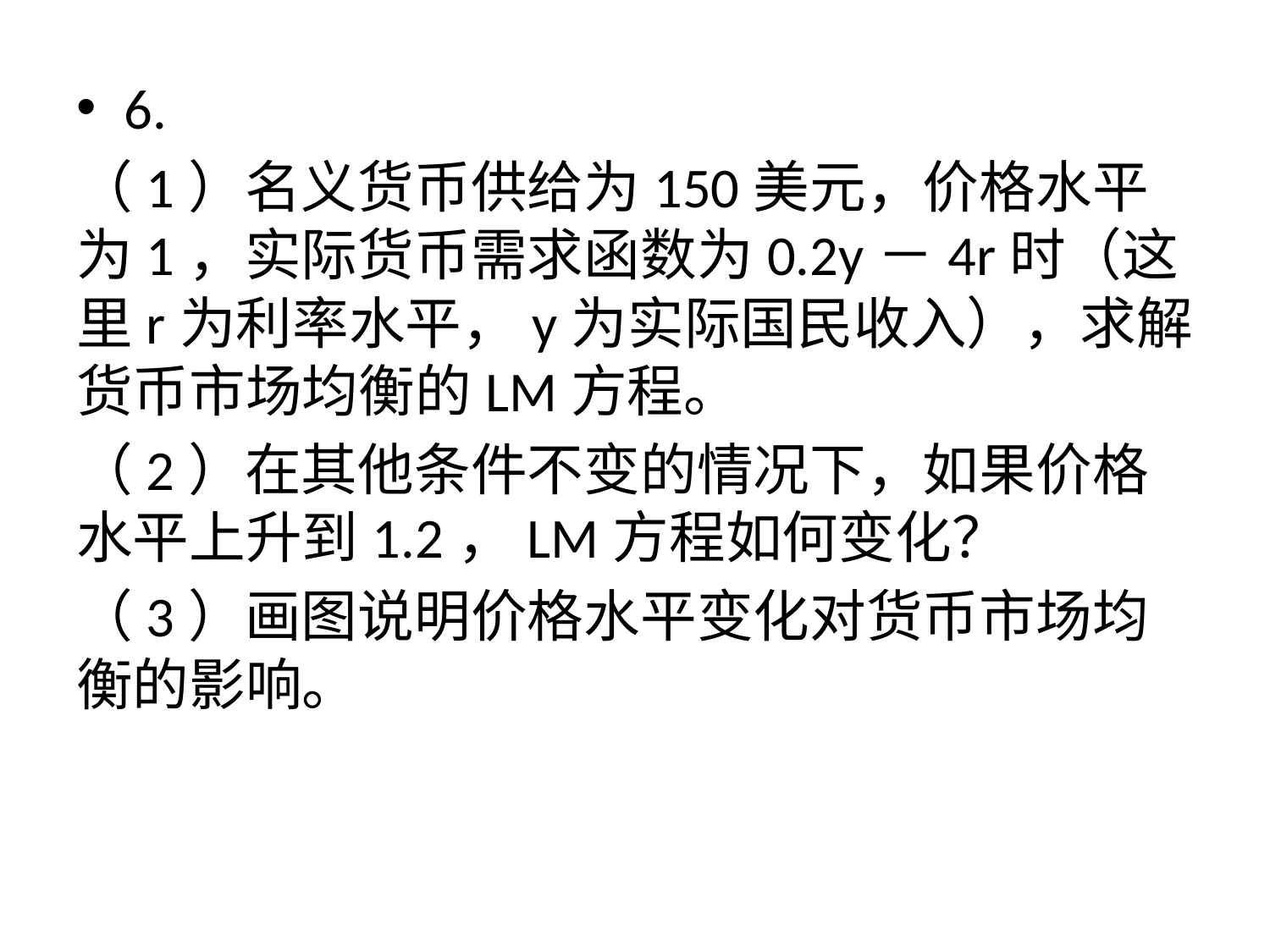

#
6.
（1）名义货币供给为150美元，价格水平为1，实际货币需求函数为0.2y－4r时（这里r为利率水平，y为实际国民收入），求解货币市场均衡的LM方程。
（2）在其他条件不变的情况下，如果价格水平上升到1.2，LM方程如何变化？
（3）画图说明价格水平变化对货币市场均衡的影响。